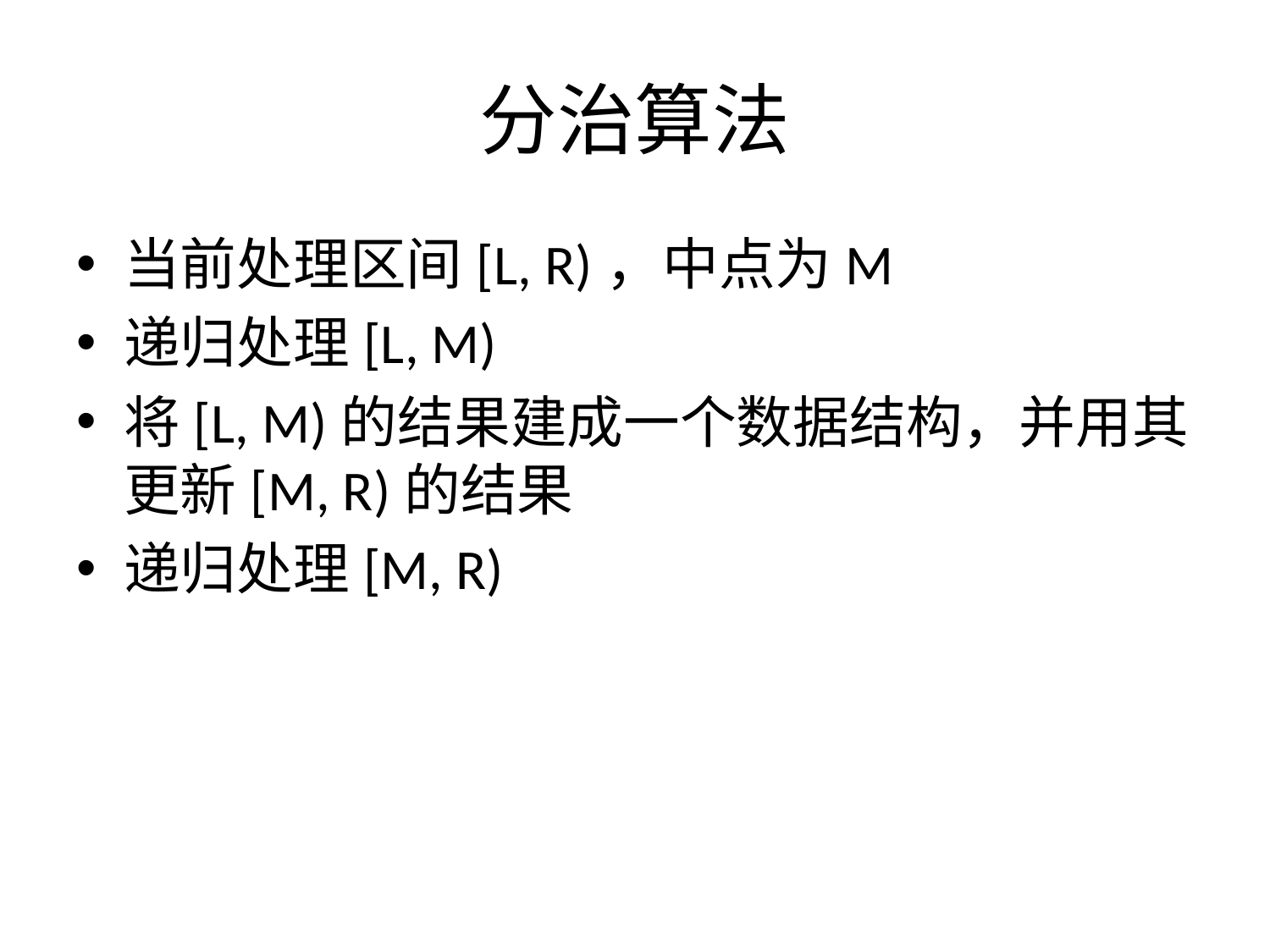

# 分治算法
当前处理区间[L, R)，中点为M
递归处理[L, M)
将[L, M)的结果建成一个数据结构，并用其更新[M, R)的结果
递归处理[M, R)